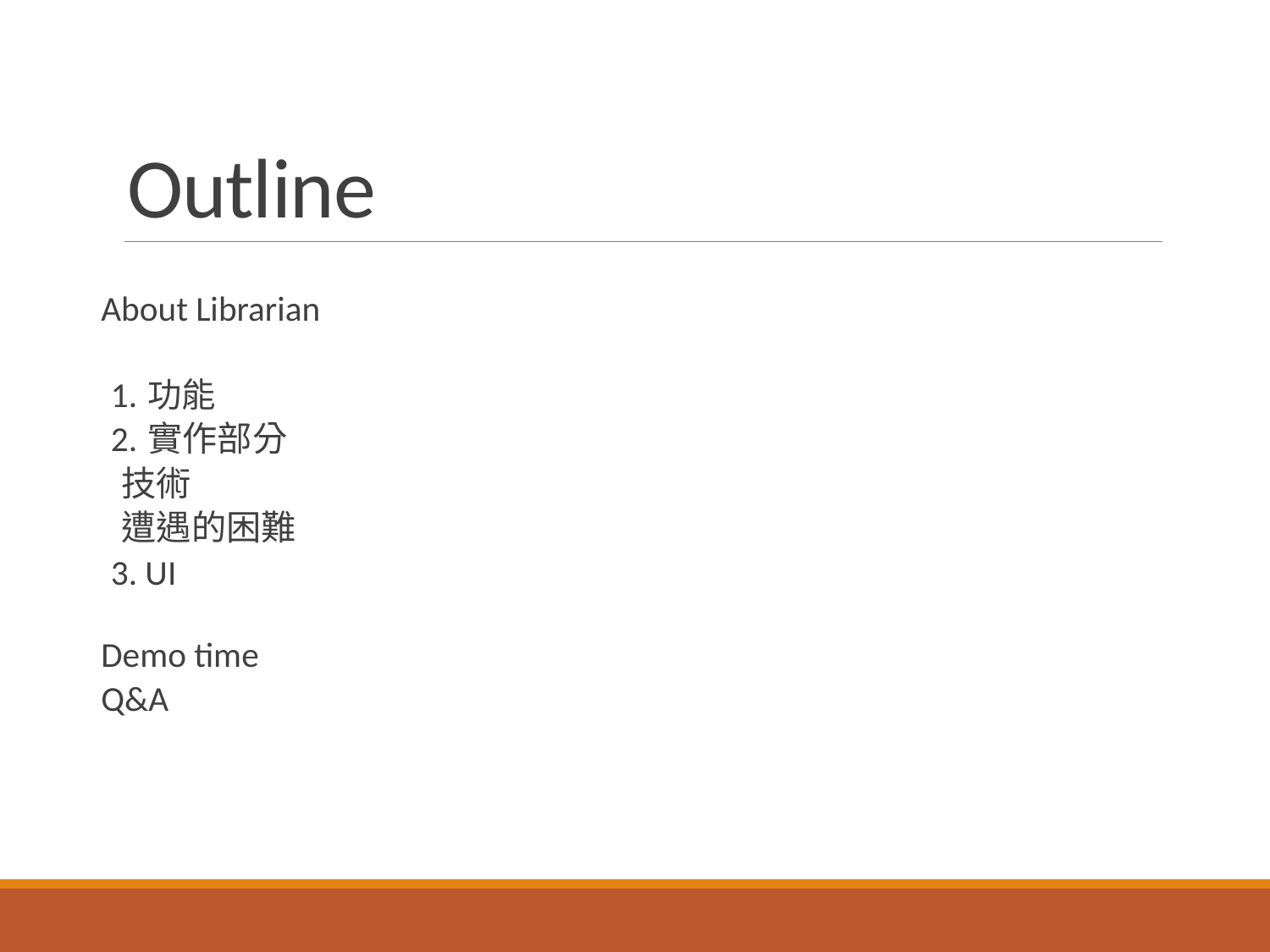

# Outline
About Librarian
   1. 功能
   2. 實作部分
	技術
	遭遇的困難
   3. UI
Demo time
Q&A